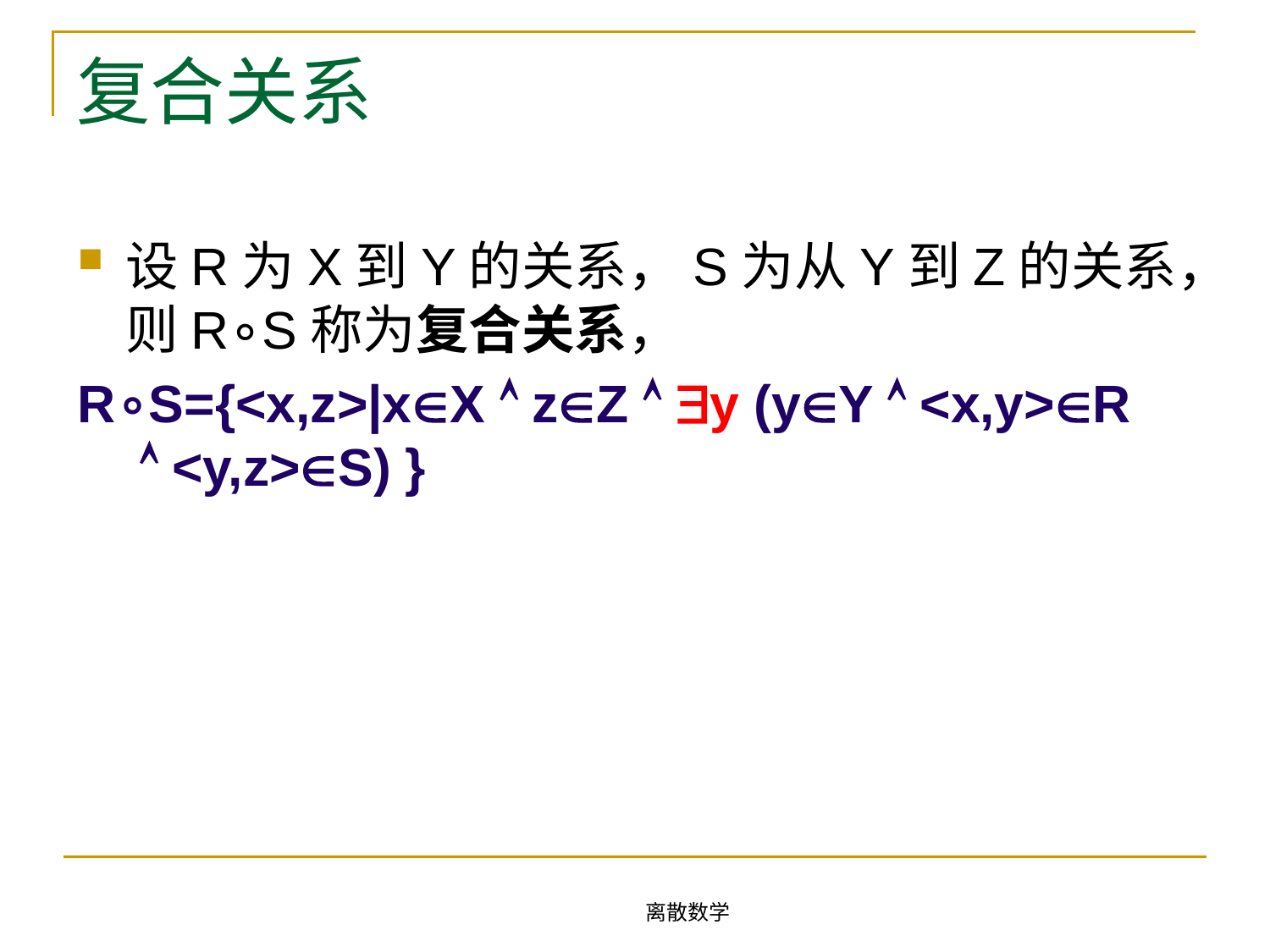

# 复合关系
设R为X到Y的关系，S为从Y到Z的关系，则R∘S称为复合关系，
R∘S={<x,z>|x∈X ∧ z∈Z ∧ ∃y (y∈Y ∧ <x,y>∈R      ∧ <y,z>∈S) }

离散数学
3